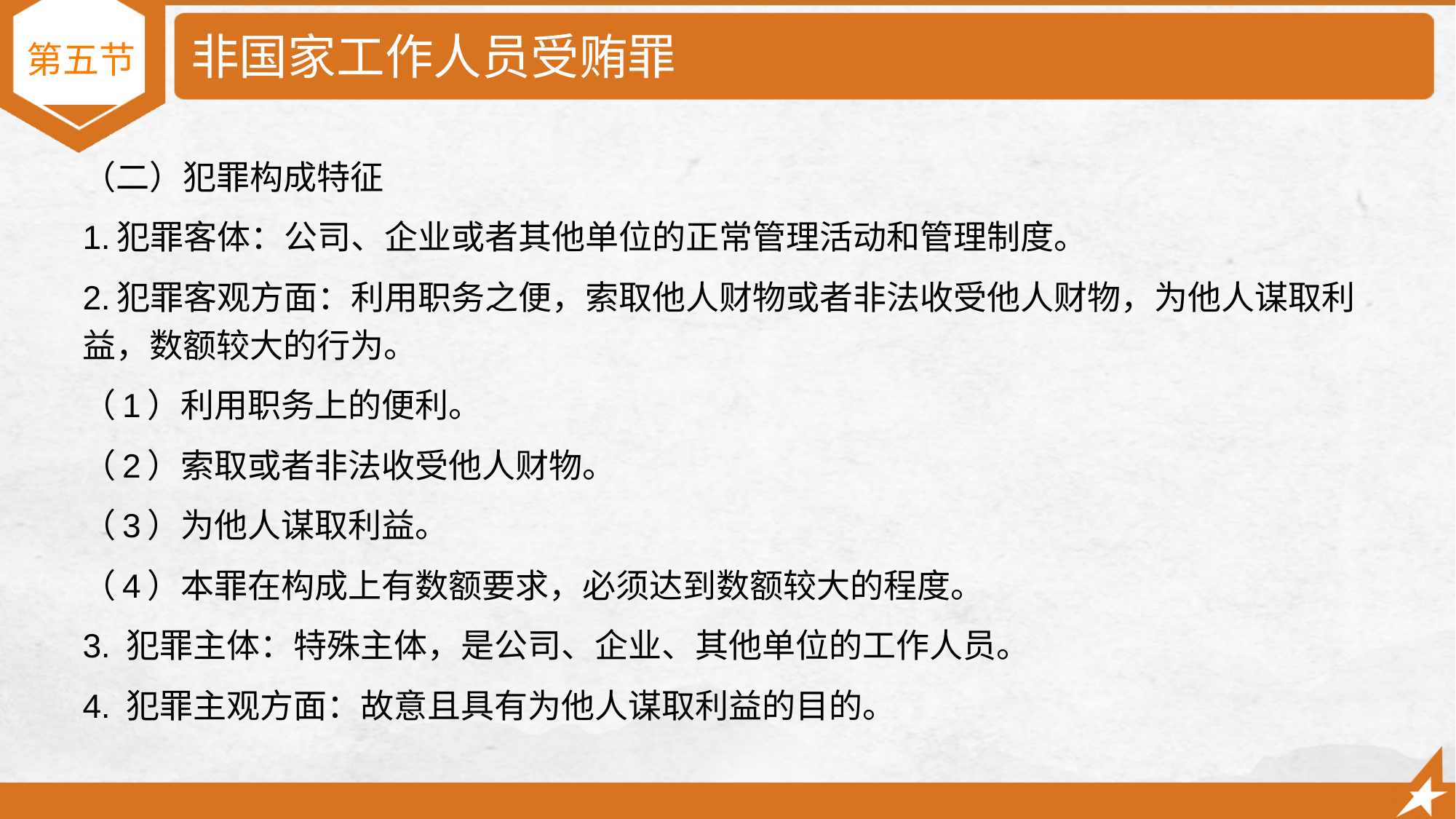

# 非国家工作人员受贿罪
第五节
（二）犯罪构成特征
1.犯罪客体：公司、企业或者其他单位的正常管理活动和管理制度。
2.犯罪客观方面：利用职务之便，索取他人财物或者非法收受他人财物，为他人谋取利益，数额较大的行为。
（1）利用职务上的便利。
（2）索取或者非法收受他人财物。
（3）为他人谋取利益。
（4）本罪在构成上有数额要求，必须达到数额较大的程度。
3. 犯罪主体：特殊主体，是公司、企业、其他单位的工作人员。
4. 犯罪主观方面：故意且具有为他人谋取利益的目的。